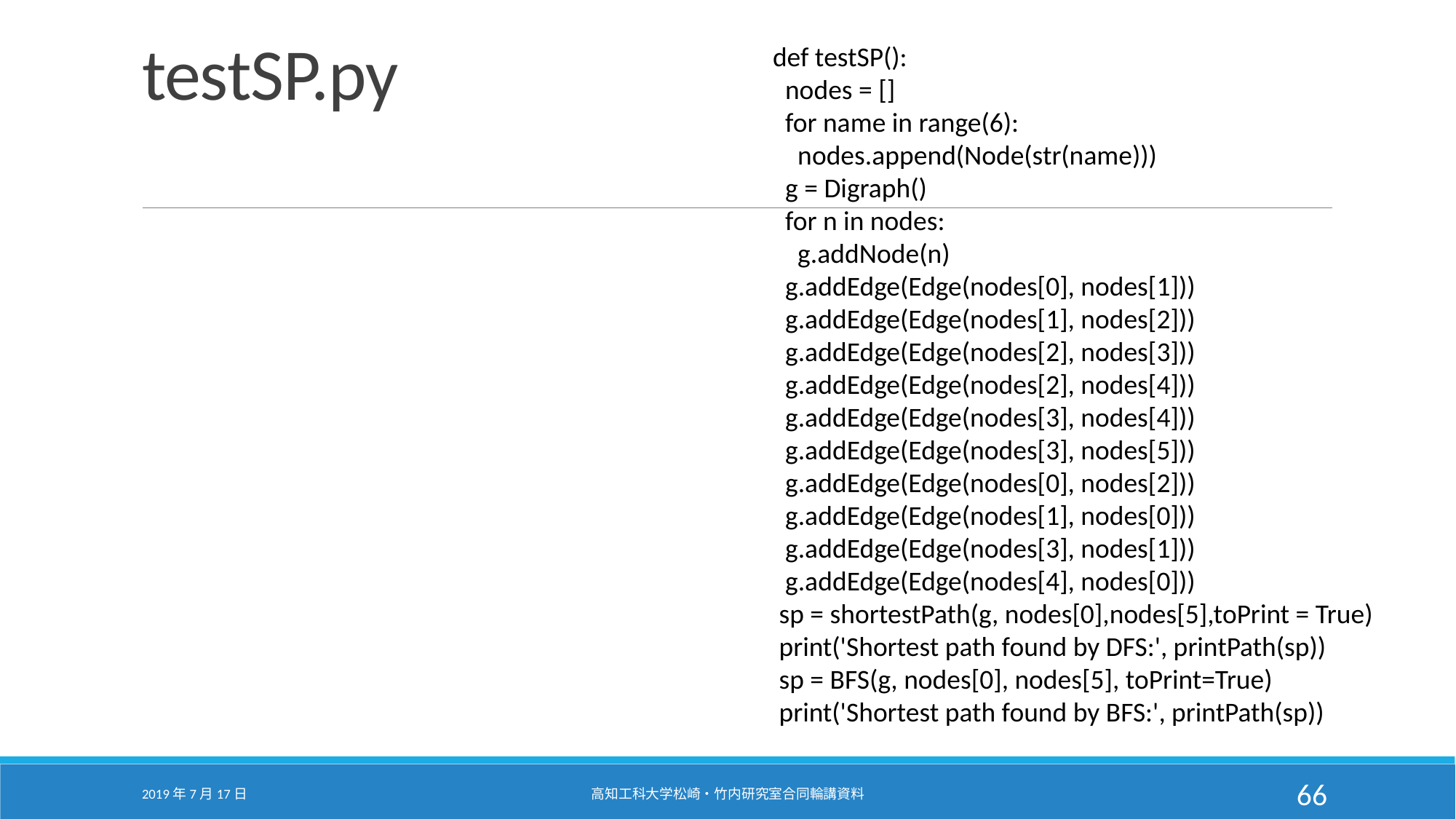

# testSP.py
def testSP():
  nodes = []
  for name in range(6):
    nodes.append(Node(str(name)))
  g = Digraph()
  for n in nodes:
    g.addNode(n)
  g.addEdge(Edge(nodes[0], nodes[1]))
  g.addEdge(Edge(nodes[1], nodes[2]))
  g.addEdge(Edge(nodes[2], nodes[3]))
  g.addEdge(Edge(nodes[2], nodes[4]))
  g.addEdge(Edge(nodes[3], nodes[4]))
  g.addEdge(Edge(nodes[3], nodes[5]))
  g.addEdge(Edge(nodes[0], nodes[2]))
  g.addEdge(Edge(nodes[1], nodes[0]))
  g.addEdge(Edge(nodes[3], nodes[1]))
  g.addEdge(Edge(nodes[4], nodes[0]))
 sp = shortestPath(g, nodes[0],nodes[5],toPrint = True)
 print('Shortest path found by DFS:', printPath(sp))
 sp = BFS(g, nodes[0], nodes[5], toPrint=True)
 print('Shortest path found by BFS:', printPath(sp))
2019年7月17日
高知工科大学松崎・竹内研究室合同輪講資料
66